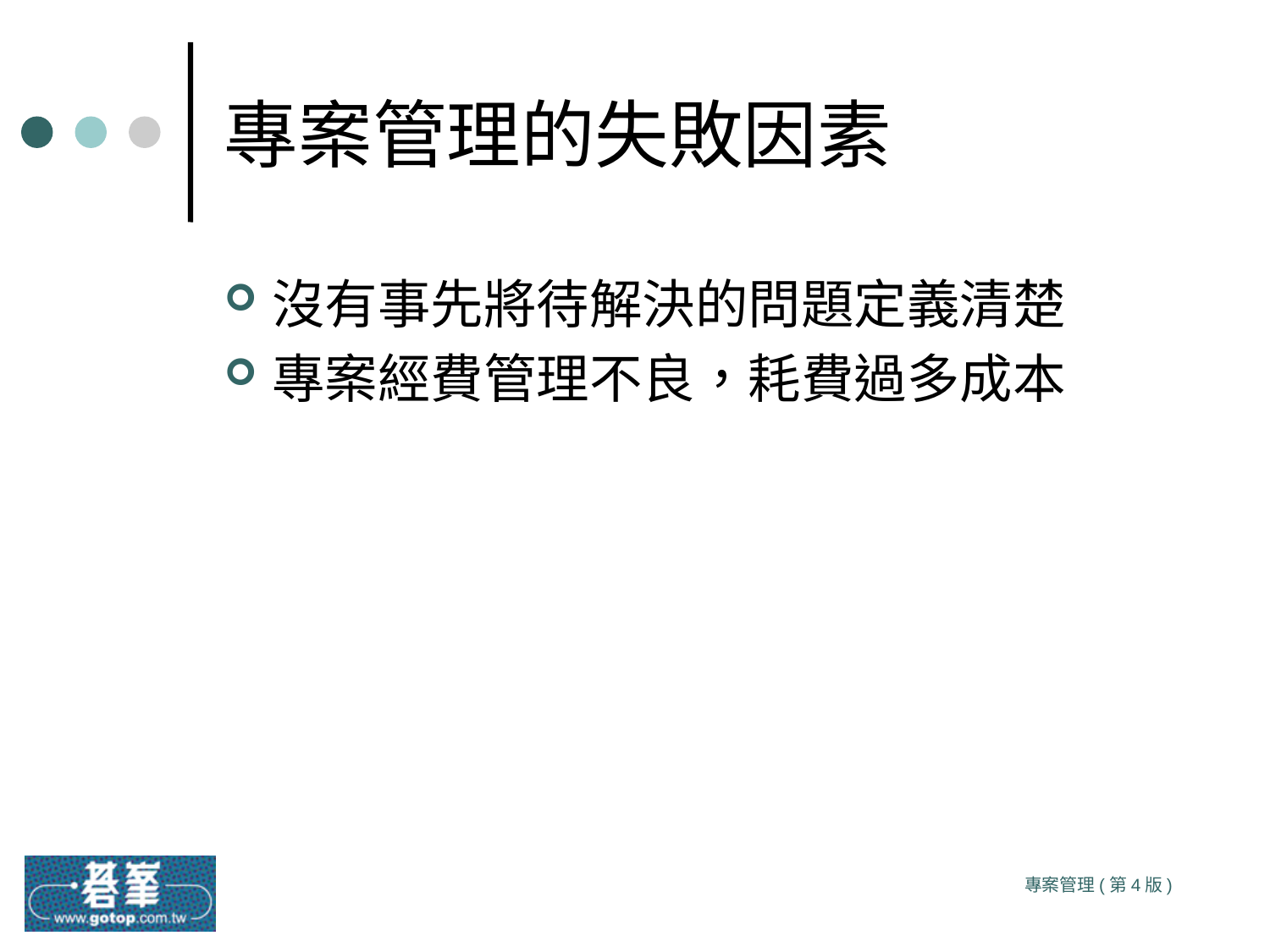

# 專案管理的失敗因素
沒有事先將待解決的問題定義清楚
專案經費管理不良，耗費過多成本
專案管理(第4版)